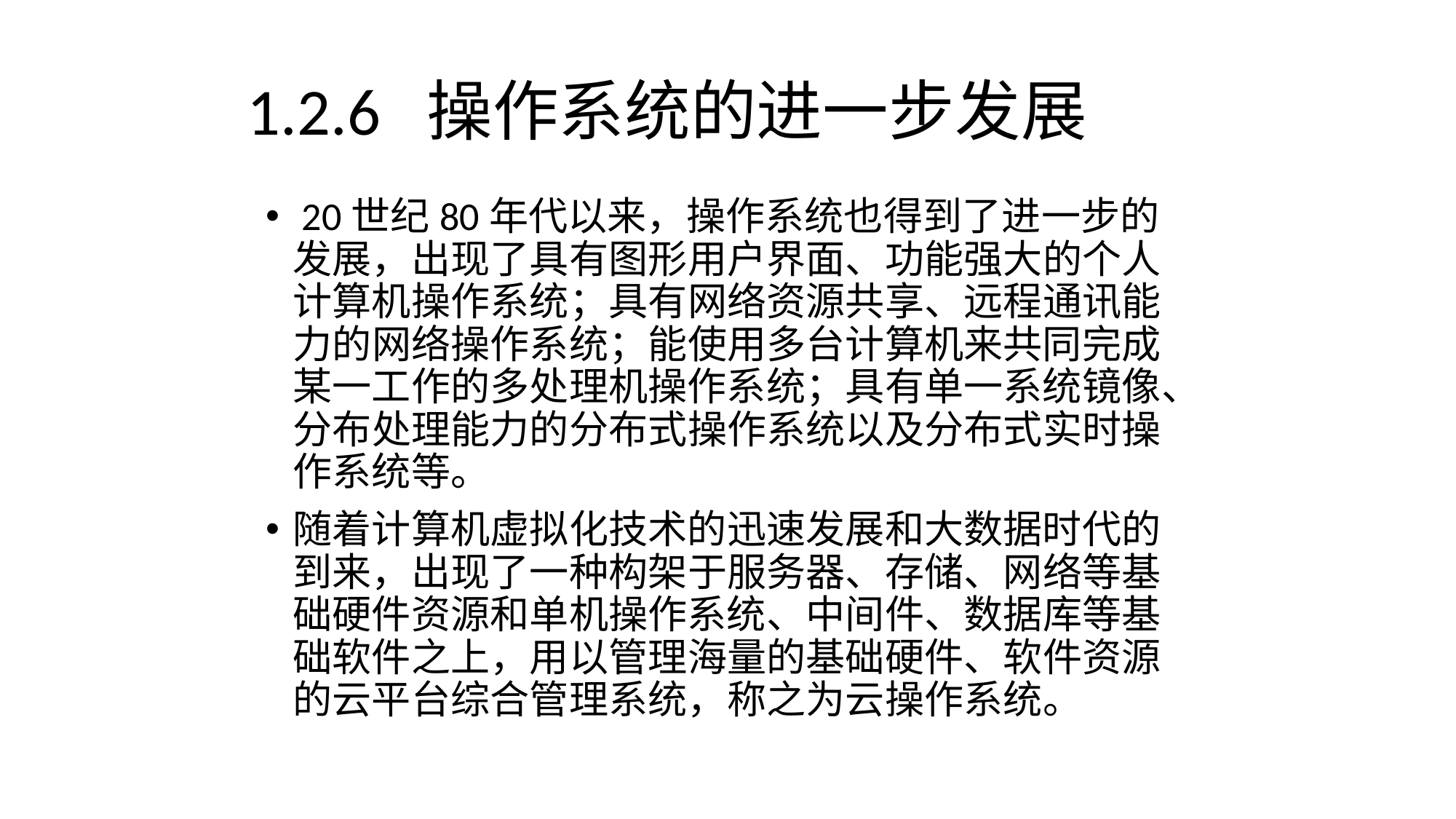

# 1.2.6  操作系统的进一步发展
 20世纪80年代以来，操作系统也得到了进一步的发展，出现了具有图形用户界面、功能强大的个人计算机操作系统；具有网络资源共享、远程通讯能力的网络操作系统；能使用多台计算机来共同完成某一工作的多处理机操作系统；具有单一系统镜像、分布处理能力的分布式操作系统以及分布式实时操作系统等。
随着计算机虚拟化技术的迅速发展和大数据时代的到来，出现了一种构架于服务器、存储、网络等基础硬件资源和单机操作系统、中间件、数据库等基础软件之上，用以管理海量的基础硬件、软件资源的云平台综合管理系统，称之为云操作系统。
11